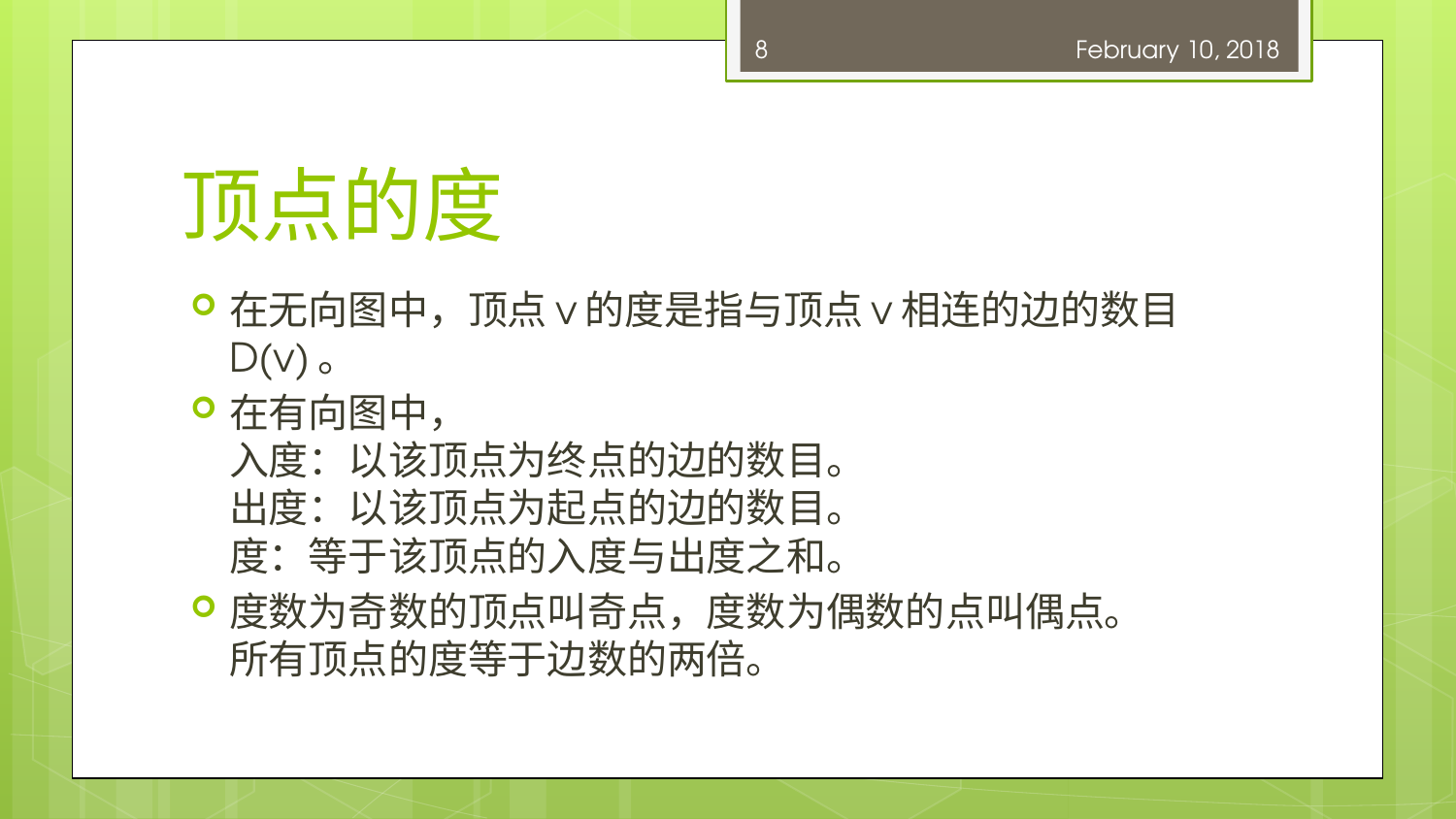

8
February 10, 2018
# 顶点的度
在无向图中，顶点v的度是指与顶点v相连的边的数目D(v)。
在有向图中， 
入度：以该顶点为终点的边的数目。 
出度：以该顶点为起点的边的数目。 
度：等于该顶点的入度与出度之和。
度数为奇数的顶点叫奇点，度数为偶数的点叫偶点。 
所有顶点的度等于边数的两倍。